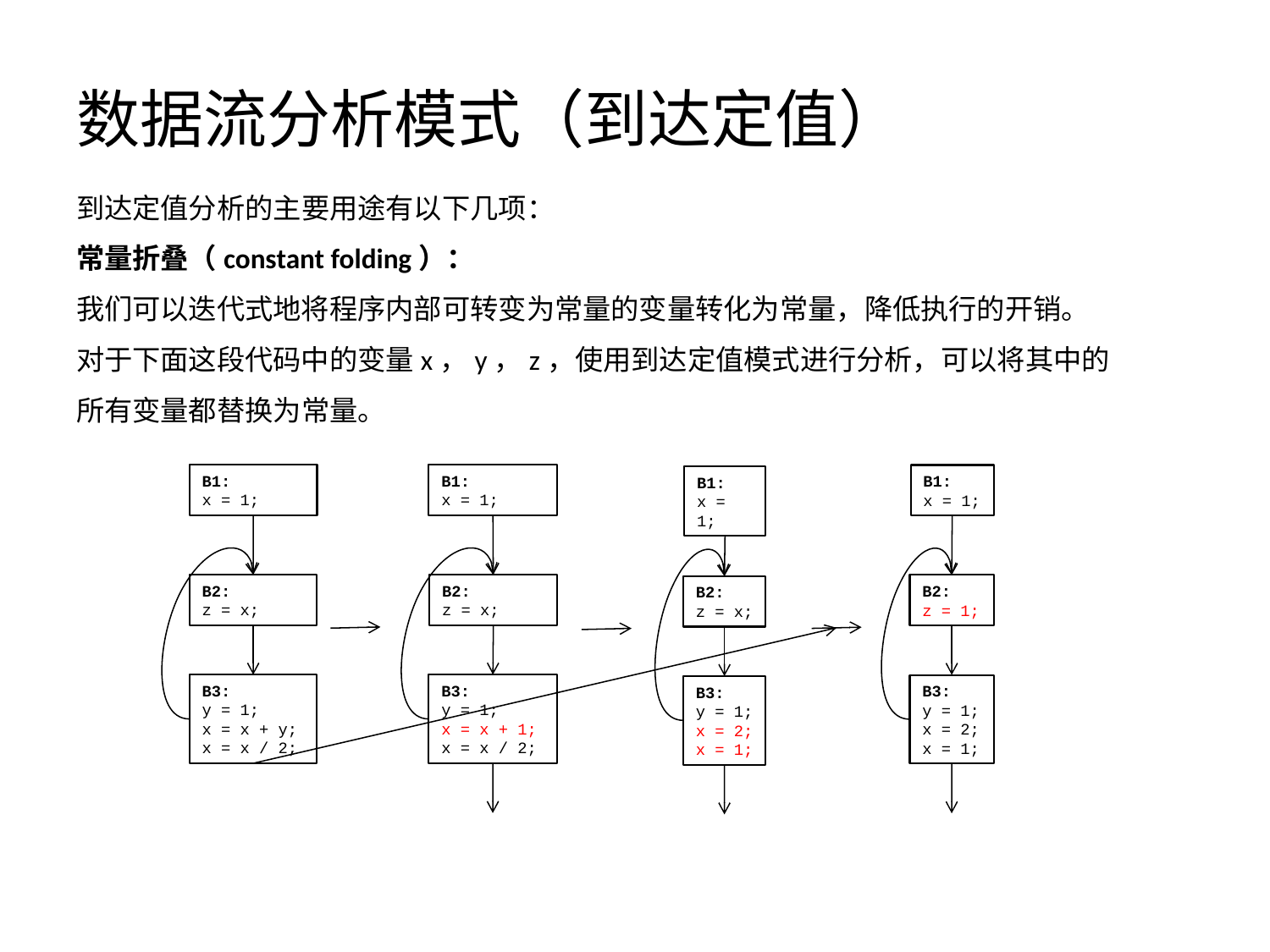

# 数据流分析模式（到达定值）
到达定值分析的主要用途有以下几项：
常量折叠（constant folding）：
我们可以迭代式地将程序内部可转变为常量的变量转化为常量，降低执行的开销。
对于下面这段代码中的变量x，y，z，使用到达定值模式进行分析，可以将其中的所有变量都替换为常量。

B1:
x = 1;
B1:
x = 1;
B1:
x = 1;
B1:
x = 1;
B2:
z = x;
B2:
z = x;
B2:
z = 1;
B2:
z = x;
B3:
y = 1;
x = x + y;
x = x / 2;
B3:
y = 1;
x = x + 1;
x = x / 2;
B3:
y = 1;
x = 2;
x = 1;
B3:
y = 1;
x = 2;
x = 1;